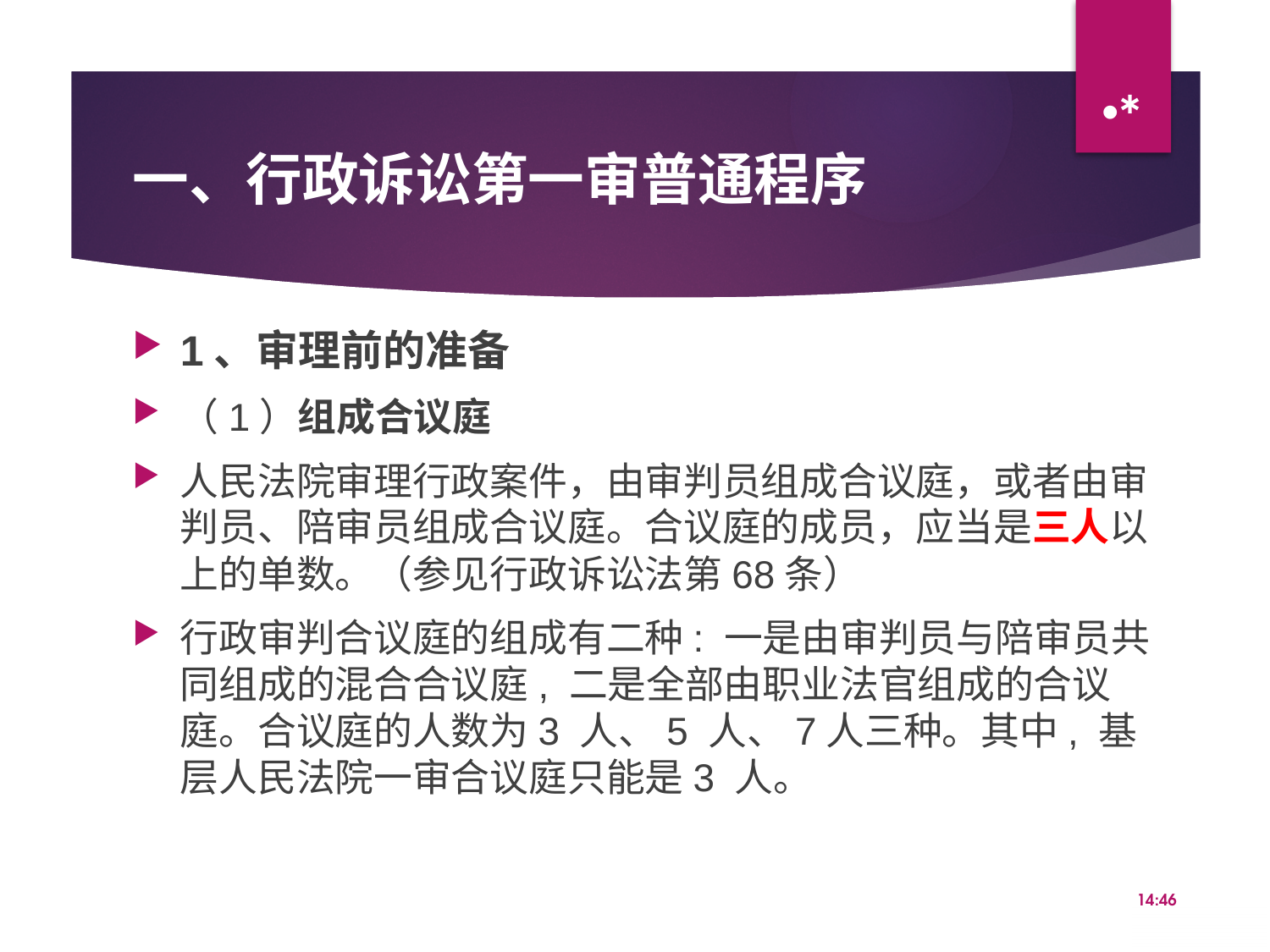

*
# 一、行政诉讼第一审普通程序
1、审理前的准备
（1）组成合议庭
人民法院审理行政案件，由审判员组成合议庭，或者由审判员、陪审员组成合议庭。合议庭的成员，应当是三人以上的单数。（参见行政诉讼法第68条）
行政审判合议庭的组成有二种: 一是由审判员与陪审员共同组成的混合合议庭, 二是全部由职业法官组成的合议庭。合议庭的人数为3 人、5 人、7人三种。其中, 基层人民法院一审合议庭只能是3 人。

14:46